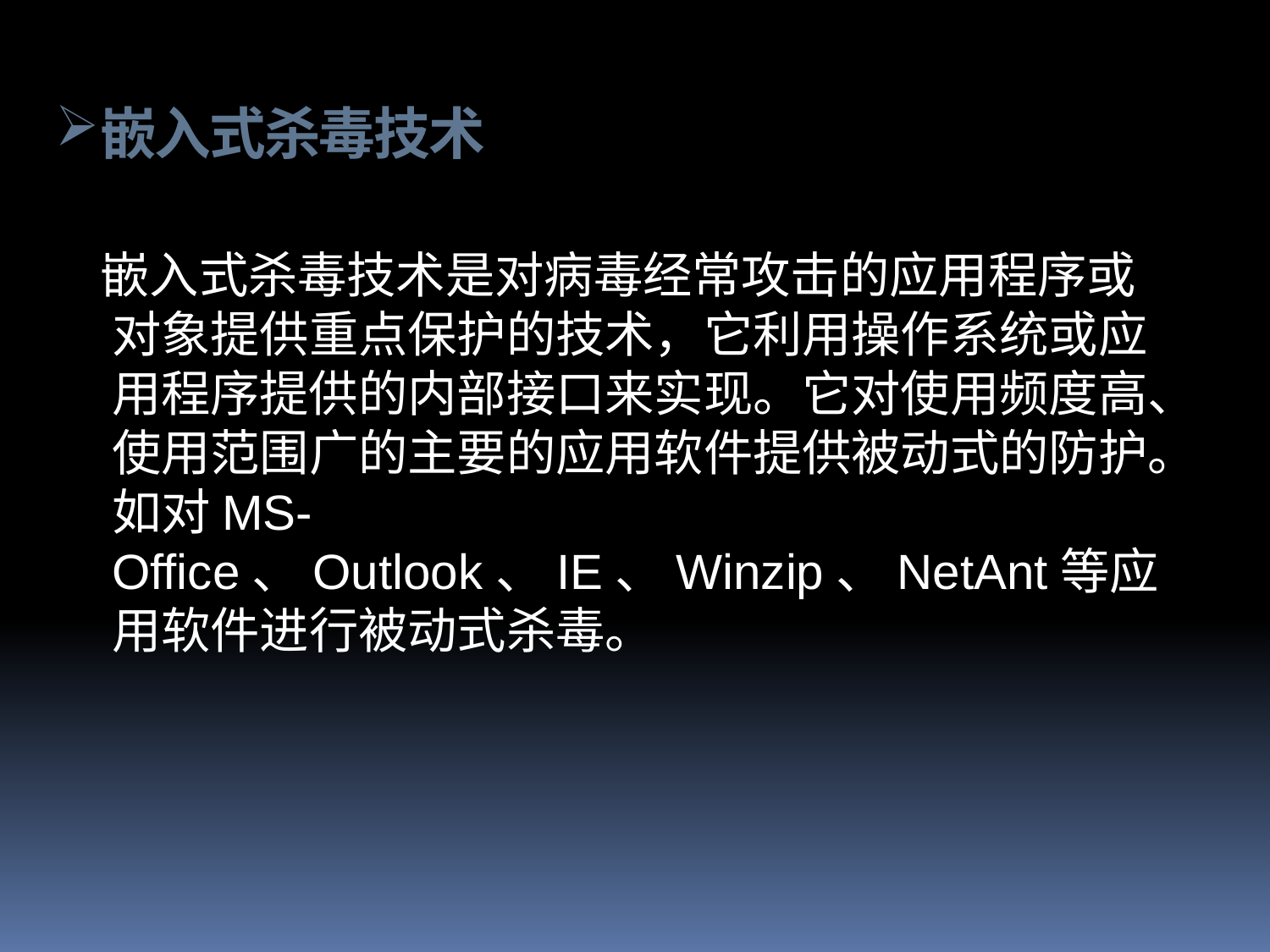

# 嵌入式杀毒技术
  嵌入式杀毒技术是对病毒经常攻击的应用程序或对象提供重点保护的技术，它利用操作系统或应用程序提供的内部接口来实现。它对使用频度高、使用范围广的主要的应用软件提供被动式的防护。如对MS-Office、Outlook、IE、Winzip、NetAnt等应用软件进行被动式杀毒。